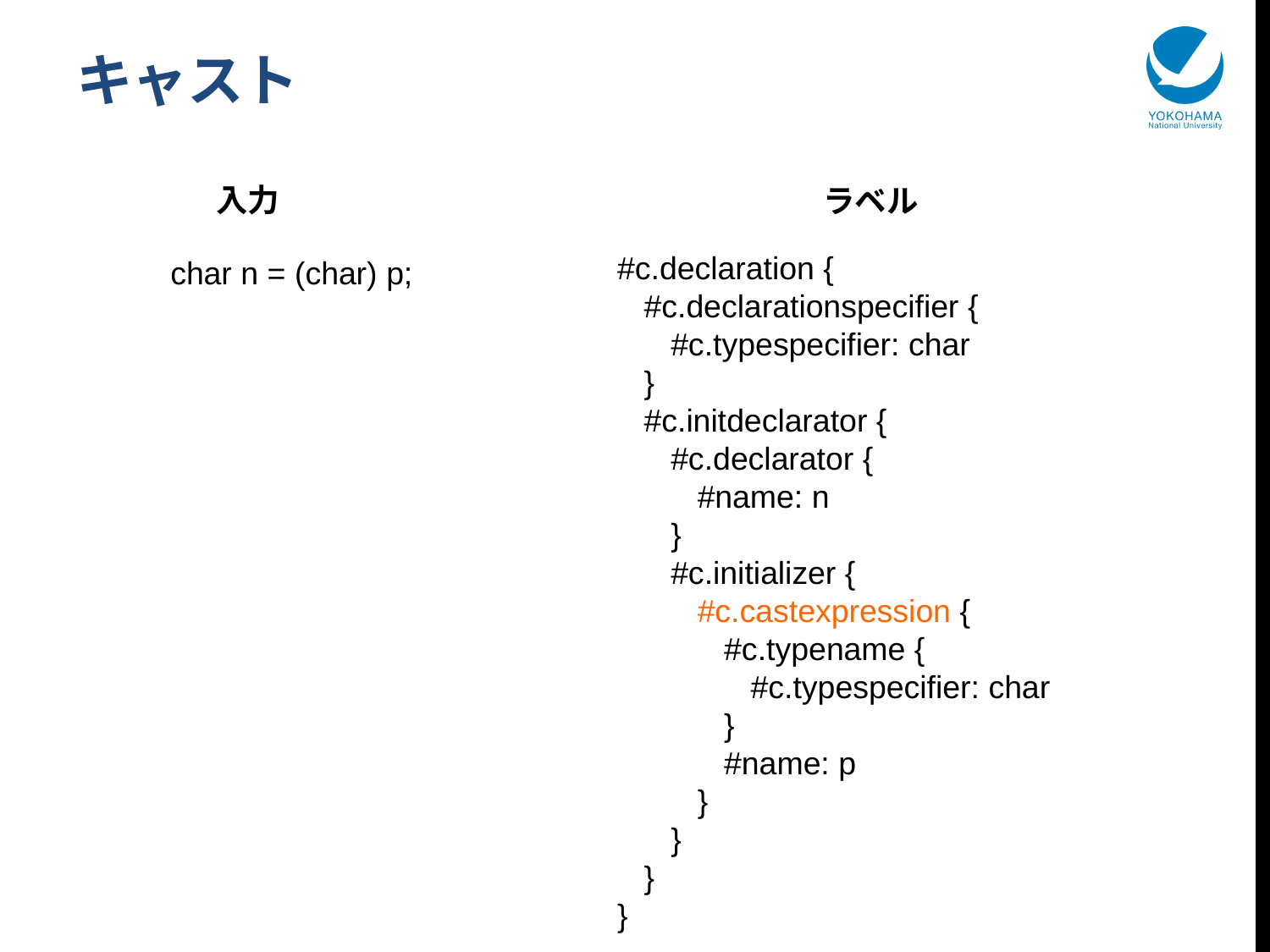

# キャスト
入力
ラベル
#c.declaration {
   #c.declarationspecifier {
      #c.typespecifier: char
   }
   #c.initdeclarator {
      #c.declarator {
         #name: n
      }
      #c.initializer {
         #c.castexpression {
            #c.typename {
               #c.typespecifier: char
            }
            #name: p
         }
      }
   }
}
char n = (char) p;